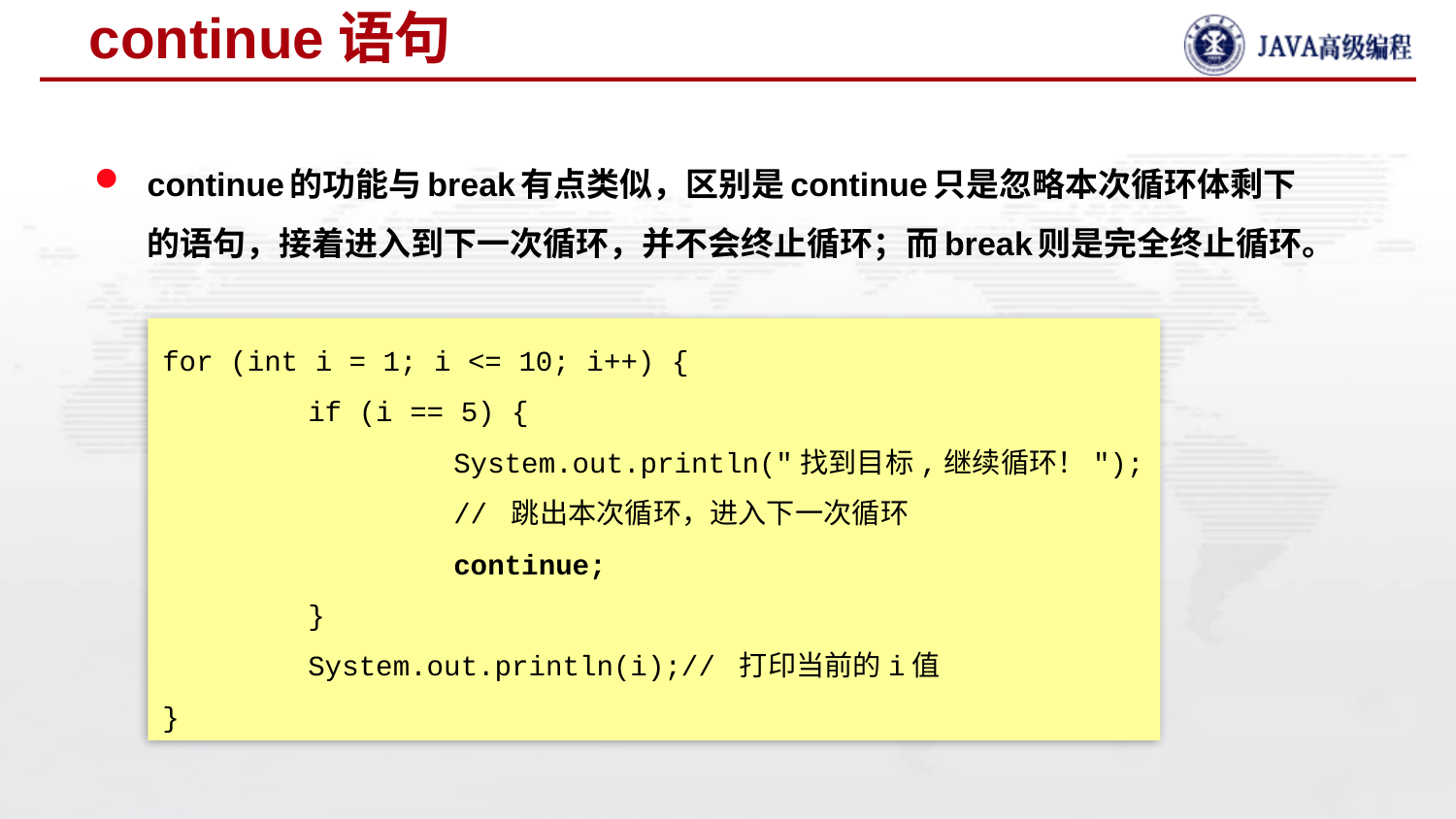

# continue语句
continue的功能与break有点类似，区别是continue只是忽略本次循环体剩下的语句，接着进入到下一次循环，并不会终止循环；而break则是完全终止循环。
for (int i = 1; i <= 10; i++) {
	if (i == 5) {
		System.out.println("找到目标,继续循环！");
		// 跳出本次循环，进入下一次循环
		continue;
	}
	System.out.println(i);// 打印当前的i值
}